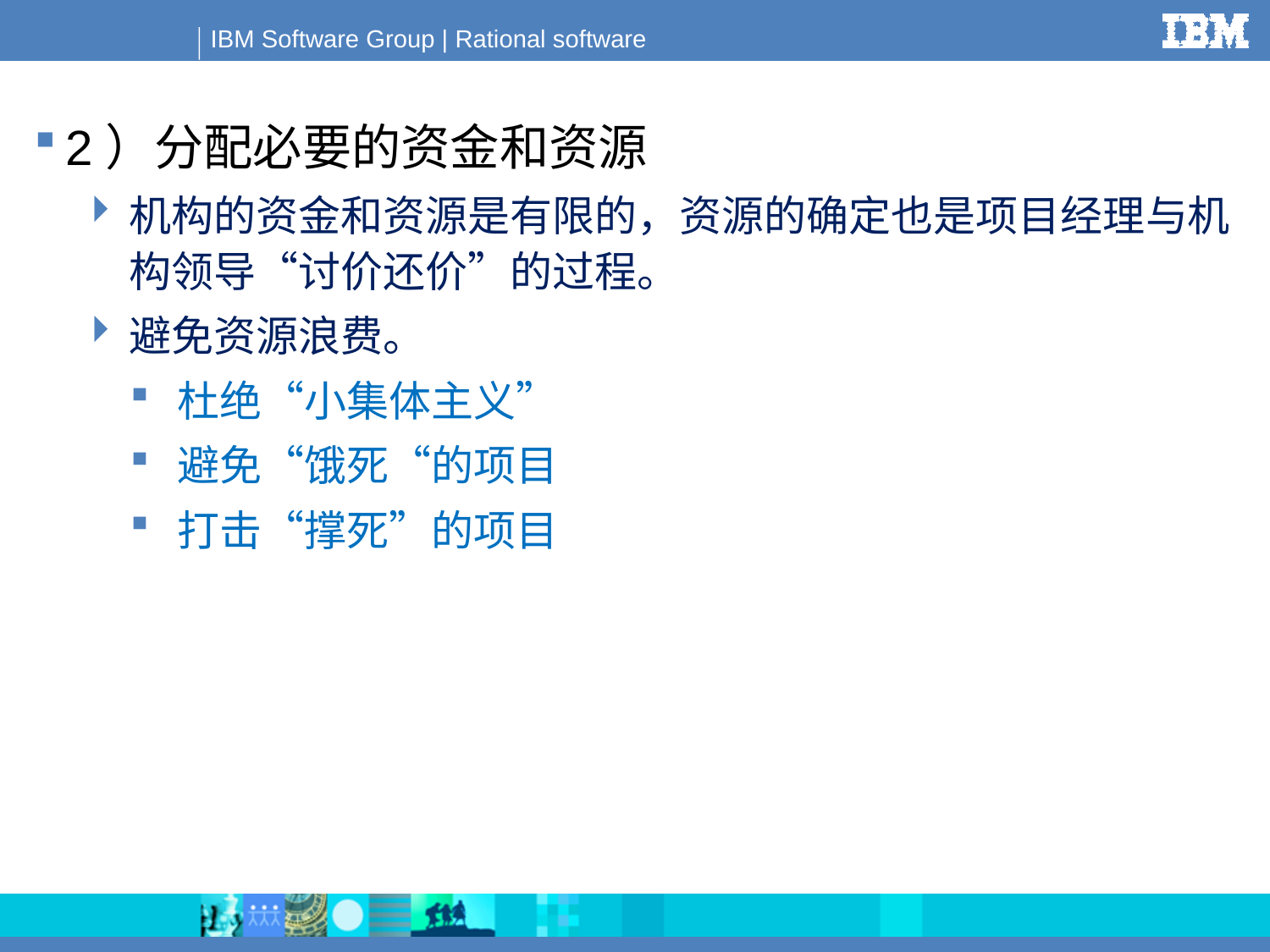

2）分配必要的资金和资源
机构的资金和资源是有限的，资源的确定也是项目经理与机构领导“讨价还价”的过程。
避免资源浪费。
杜绝“小集体主义”
避免“饿死“的项目
打击“撑死”的项目